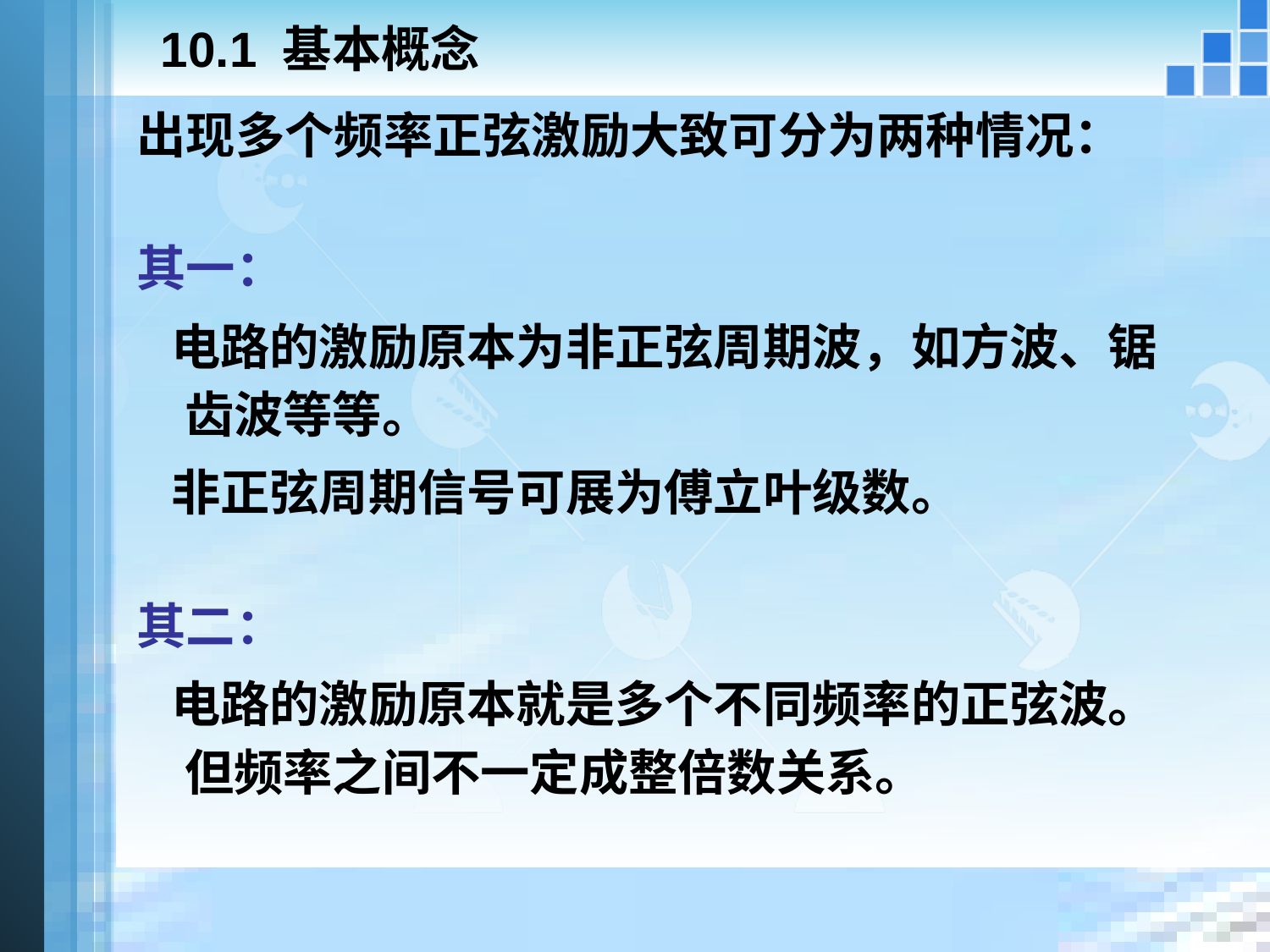

# 10.1 基本概念
出现多个频率正弦激励大致可分为两种情况：

其一：
  电路的激励原本为非正弦周期波，如方波、锯齿波等等。
  非正弦周期信号可展为傅立叶级数。

其二：
  电路的激励原本就是多个不同频率的正弦波。但频率之间不一定成整倍数关系。